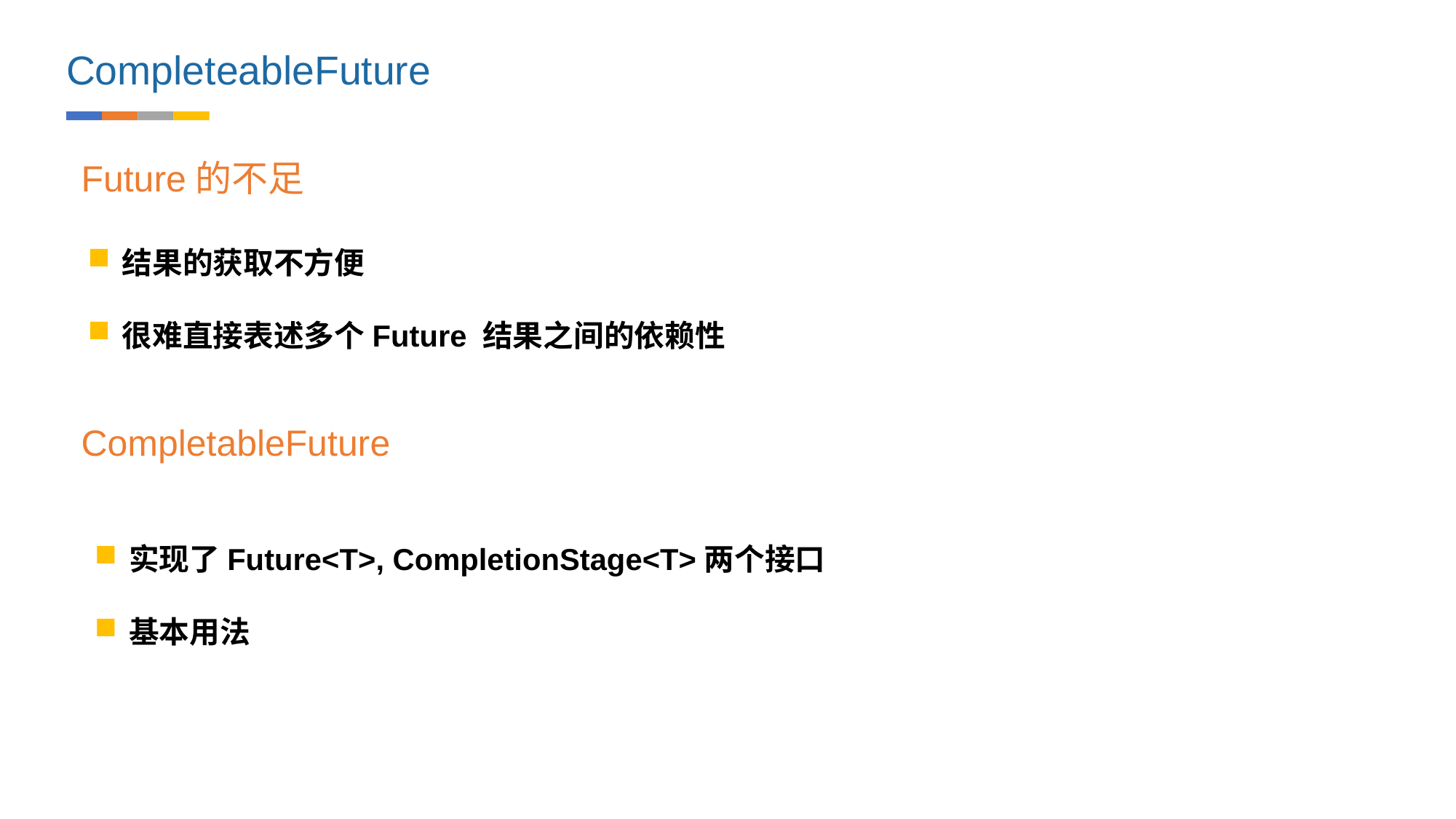

CompleteableFuture

Future的不足
结果的获取不方便
很难直接表述多个Future 结果之间的依赖性
CompletableFuture
实现了Future<T>, CompletionStage<T>两个接口
基本用法